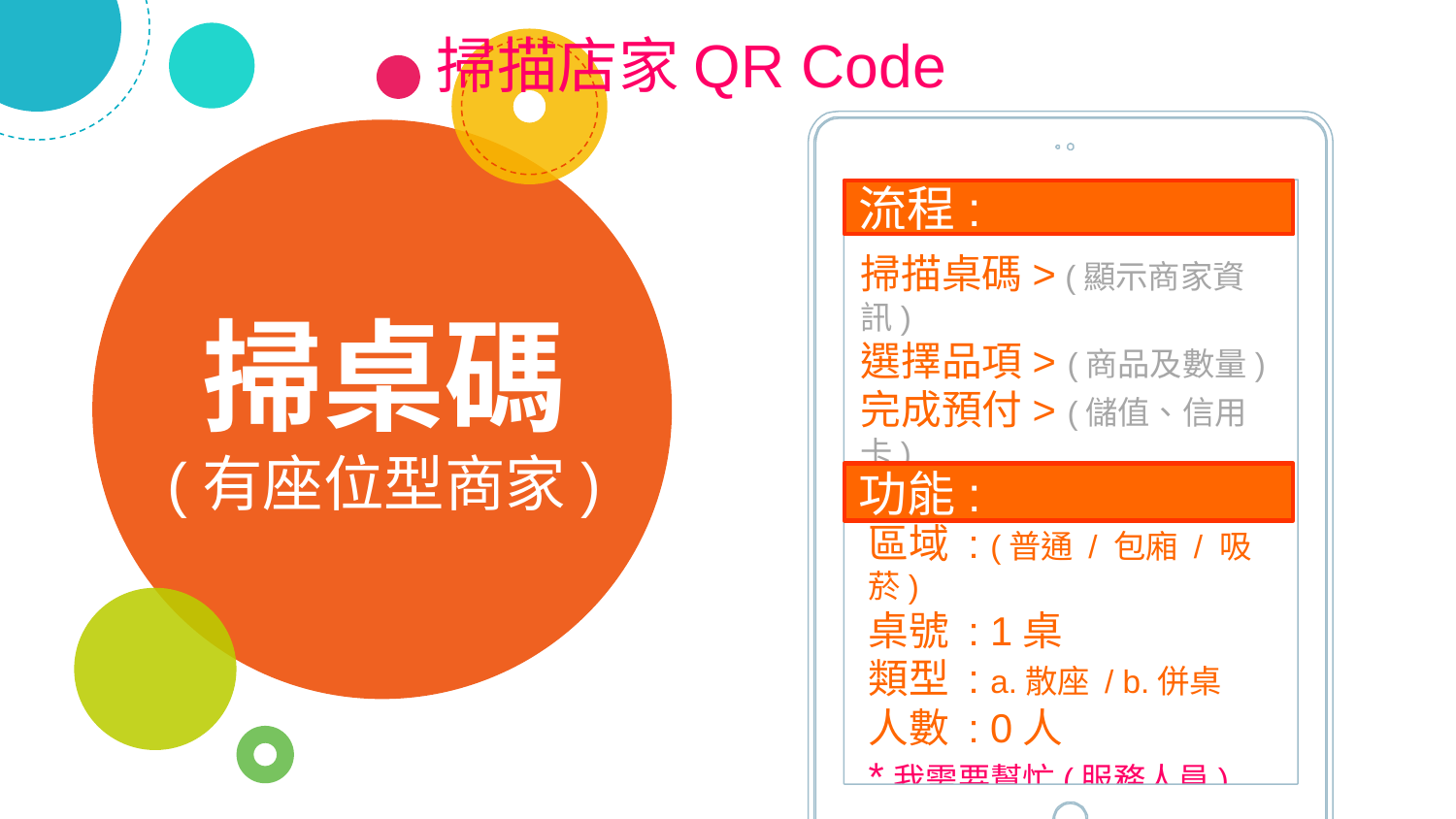

掃描店家QR Code

# 掃桌碼 (有座位型商家)
流程:
掃描桌碼> (顯示商家資訊)
選擇品項> (商品及數量)
完成預付> (儲值、信用卡)
完成點餐

功能:
區域 : (普通 / 包廂 / 吸菸)
桌號 : 1桌
類型 : a.散座 / b.併桌
人數 : 0人
*我需要幫忙(服務人員)